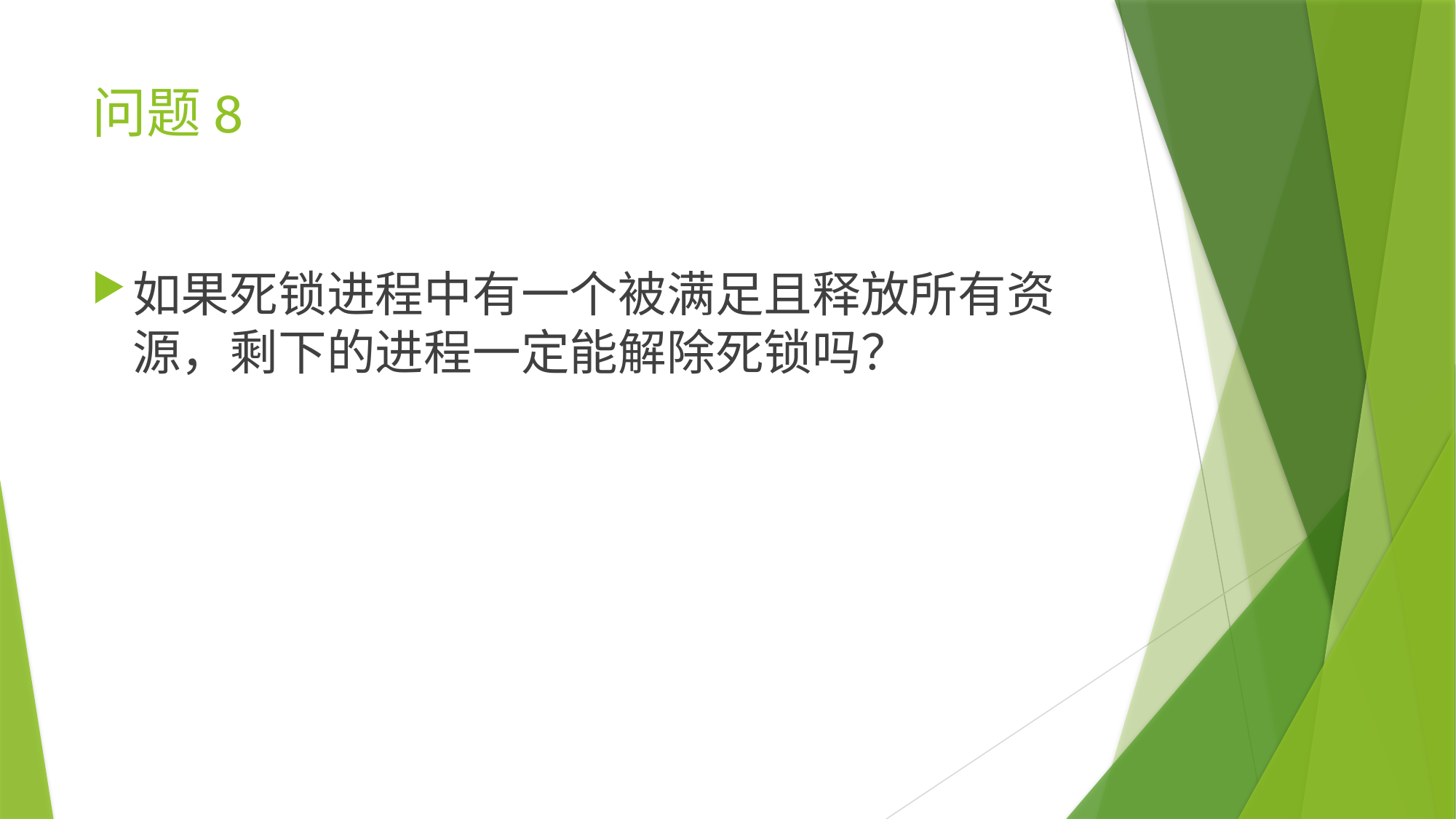

# 问题8
如果死锁进程中有一个被满足且释放所有资源，剩下的进程一定能解除死锁吗？